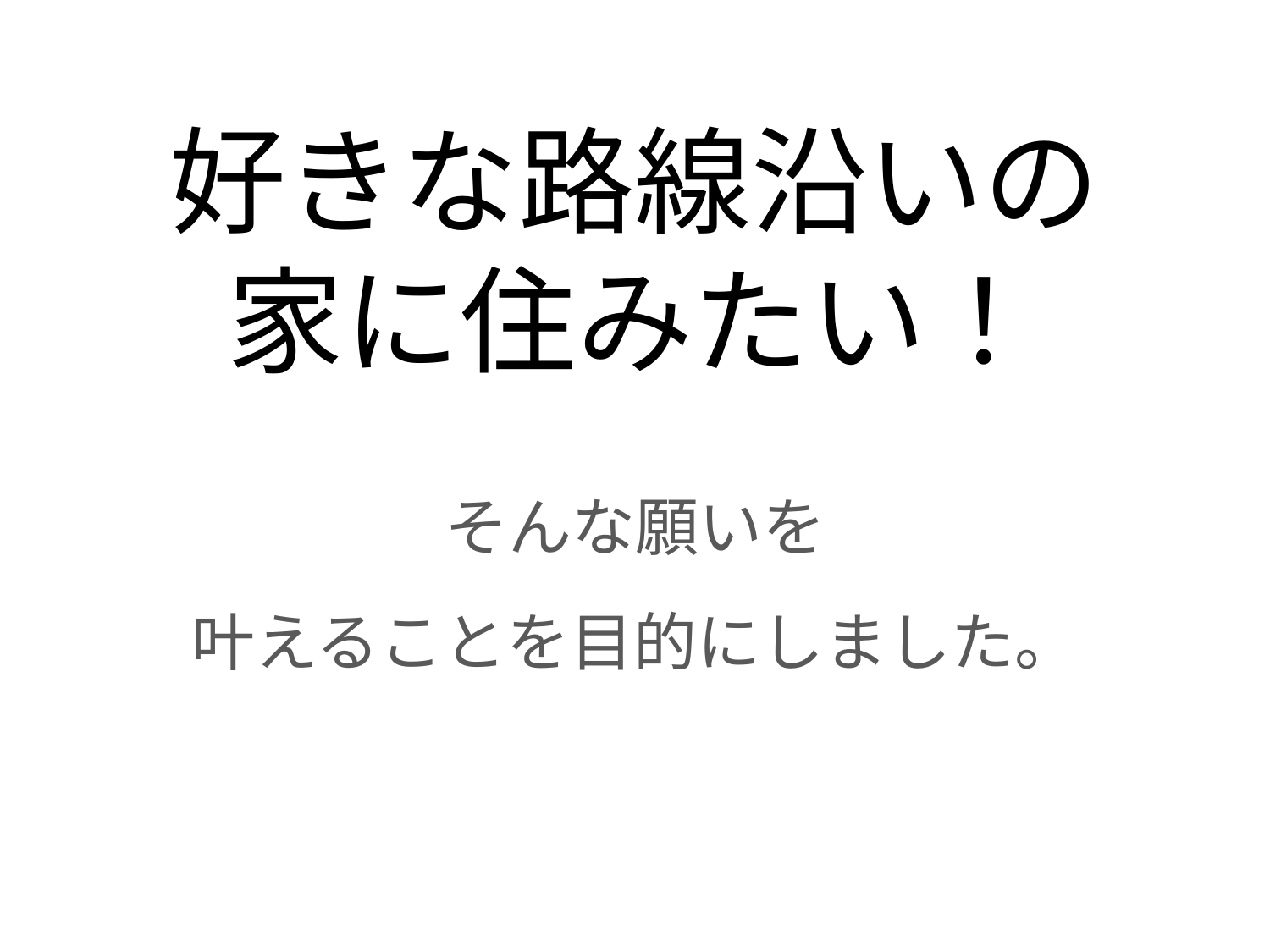

# 好きな路線沿いの 家に住みたい！
そんな願いを
叶えることを目的にしました。